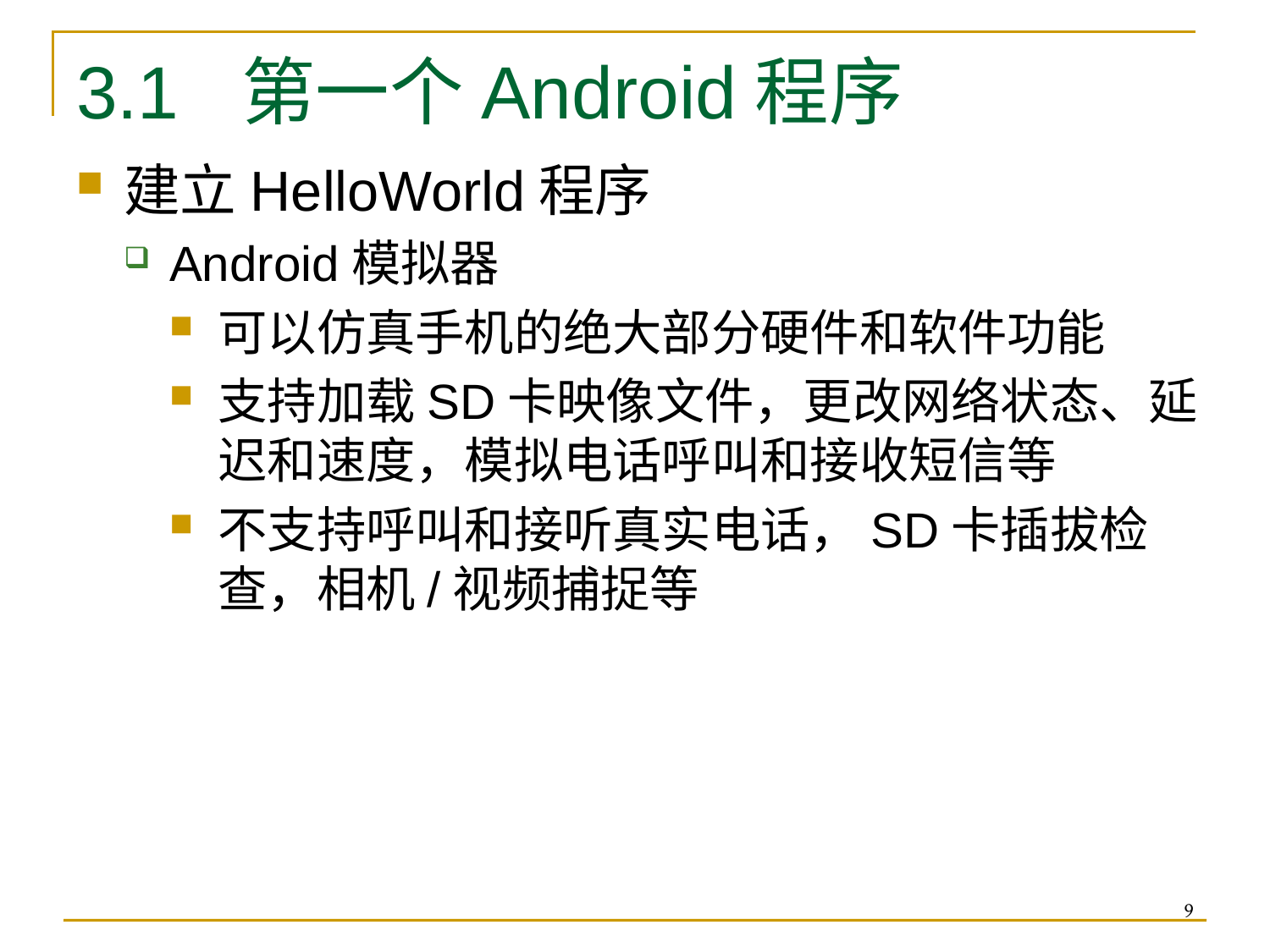

# 3.1 第一个Android程序
建立HelloWorld程序
Android模拟器
可以仿真手机的绝大部分硬件和软件功能
支持加载SD卡映像文件，更改网络状态、延迟和速度，模拟电话呼叫和接收短信等
不支持呼叫和接听真实电话，SD卡插拔检查，相机/视频捕捉等
9